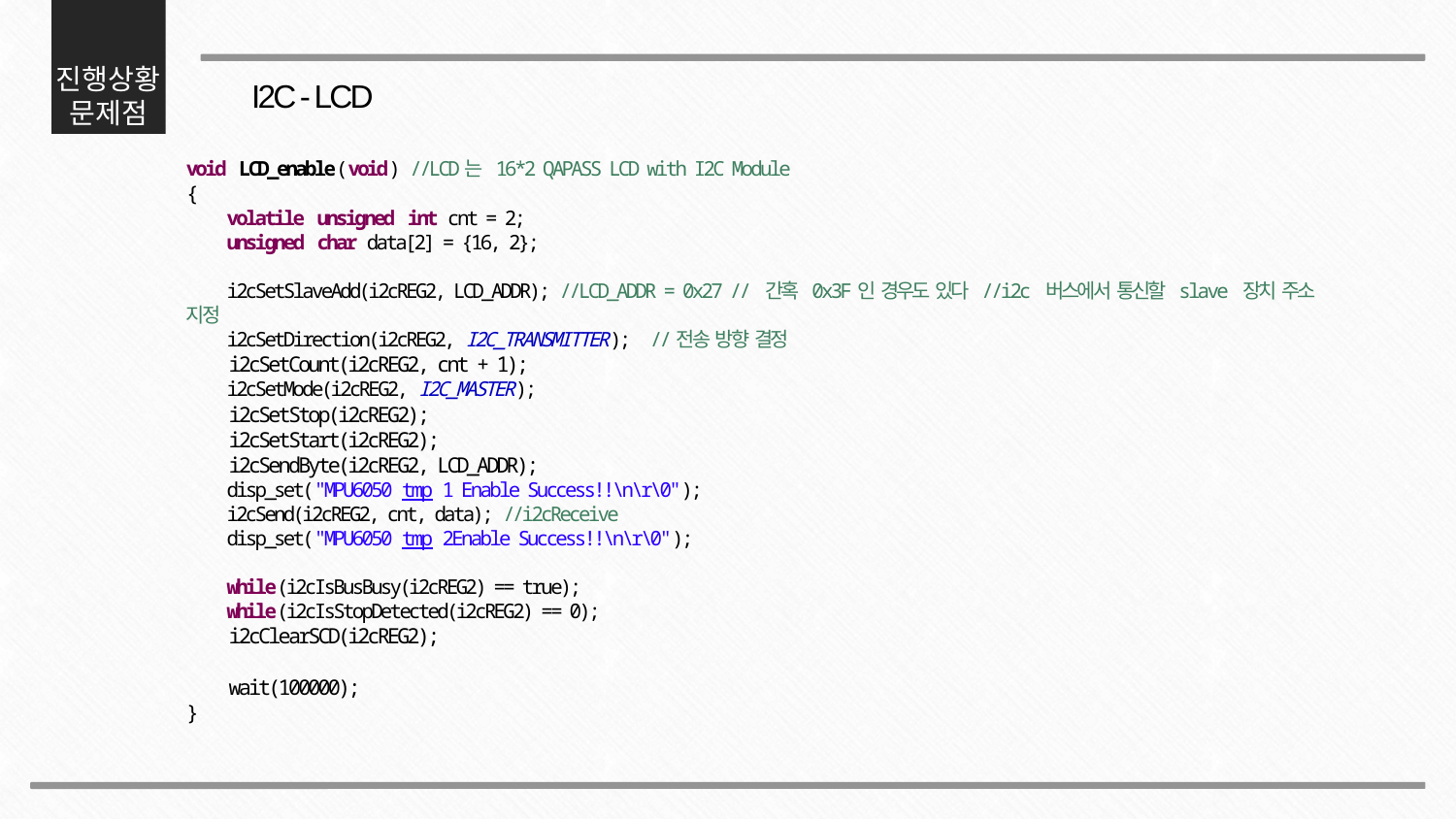

진행상황
문제점

I2C - LCD

void LCD_enable(void) //LCD는 16*2 QAPASS LCD with I2C Module
{
    volatile unsigned int cnt = 2;
    unsigned char data[2] = {16, 2};

    i2cSetSlaveAdd(i2cREG2, LCD_ADDR); //LCD_ADDR = 0x27 // 간혹 0x3F인 경우도 있다 //i2c 버스에서 통신할 slave 장치 주소 지정
    i2cSetDirection(i2cREG2, I2C_TRANSMITTER);  //전송 방향 결정
    i2cSetCount(i2cREG2, cnt + 1);
    i2cSetMode(i2cREG2, I2C_MASTER);
    i2cSetStop(i2cREG2);
    i2cSetStart(i2cREG2);
    i2cSendByte(i2cREG2, LCD_ADDR);
    disp_set("MPU6050 tmp 1 Enable Success!!\n\r\0");
    i2cSend(i2cREG2, cnt, data); //i2cReceive
    disp_set("MPU6050 tmp 2Enable Success!!\n\r\0");

    while(i2cIsBusBusy(i2cREG2) == true);
    while(i2cIsStopDetected(i2cREG2) == 0);
    i2cClearSCD(i2cREG2);

    wait(100000);
}